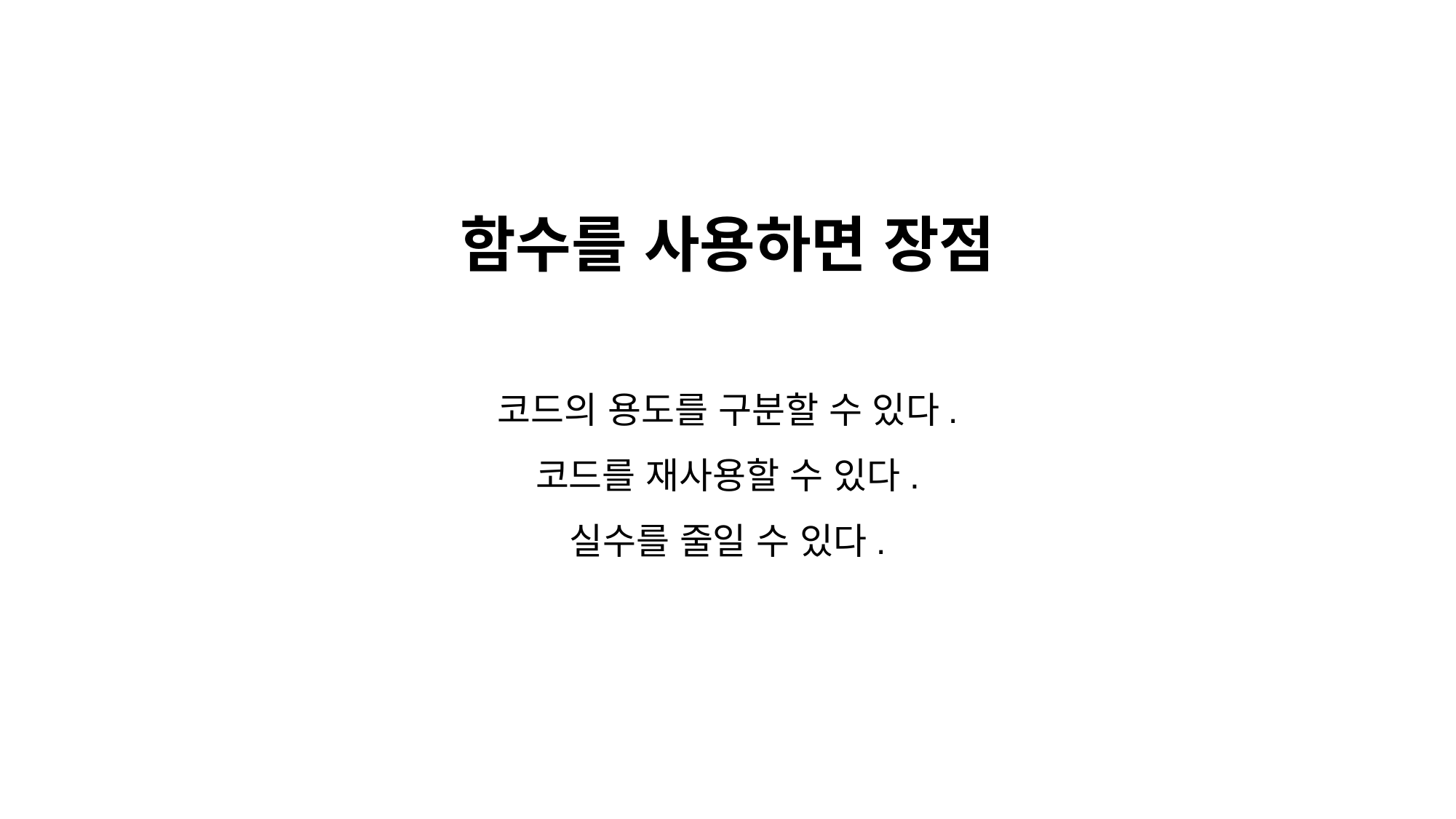

함수를 사용하면 장점
코드의 용도를 구분할 수 있다.
코드를 재사용할 수 있다.
실수를 줄일 수 있다.